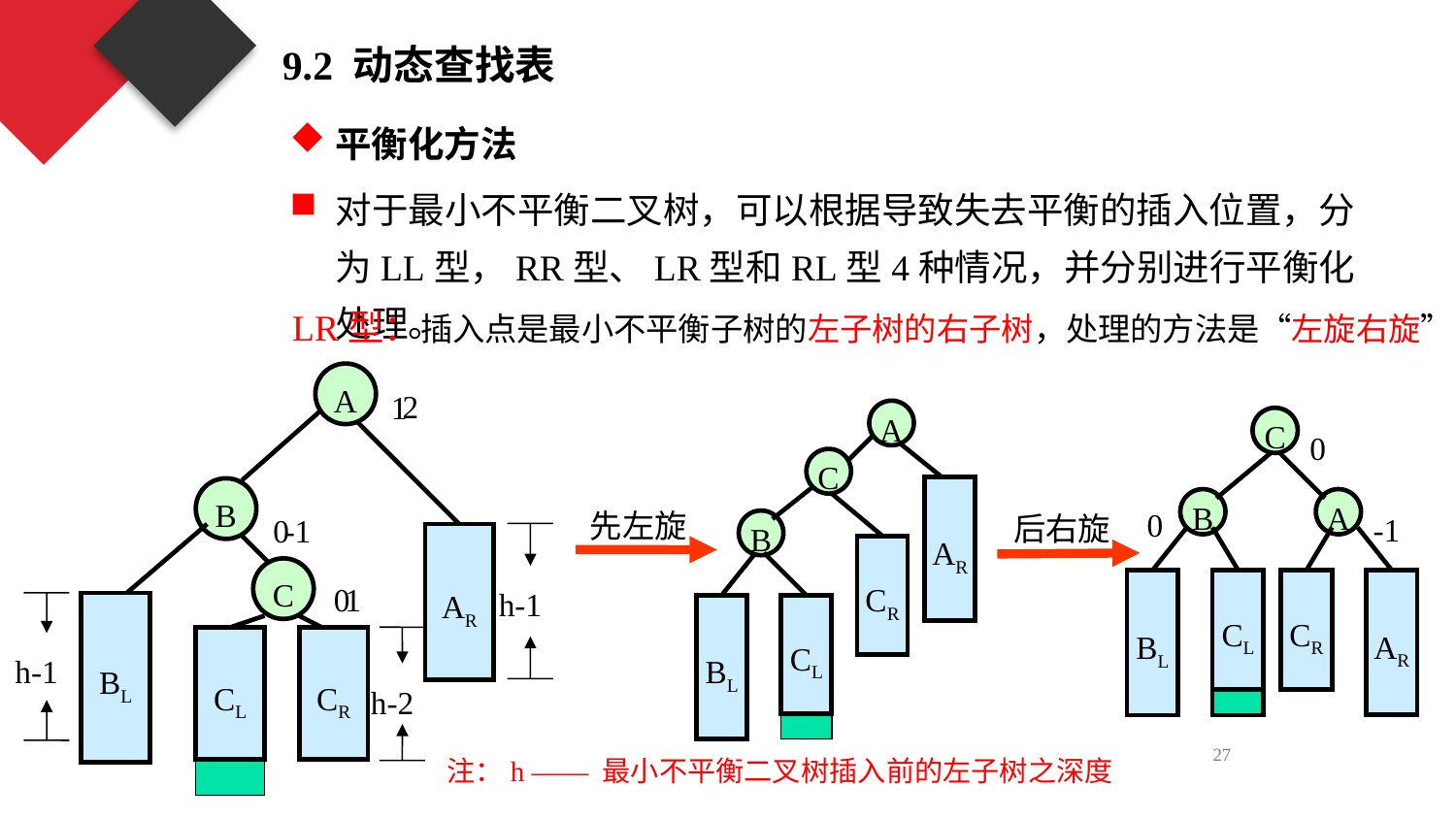

9.2 动态查找表
平衡化方法
对于最小不平衡二叉树，可以根据导致失去平衡的插入位置，分为LL型，RR型、LR型和RL型4种情况，并分别进行平衡化处理。
LR型：插入点是最小不平衡子树的左子树的右子树，处理的方法是“左旋右旋”
A
2
1
A

C
AR

B
CR

BL
CL

先左旋

C
0

B
A
0
-1

BL
CL
CR
AR

后右旋

B
-1
0

h-1

AR

C
1
0

h-1

BL

h-2

CR
CL
27
注：h —— 最小不平衡二叉树插入前的左子树之深度